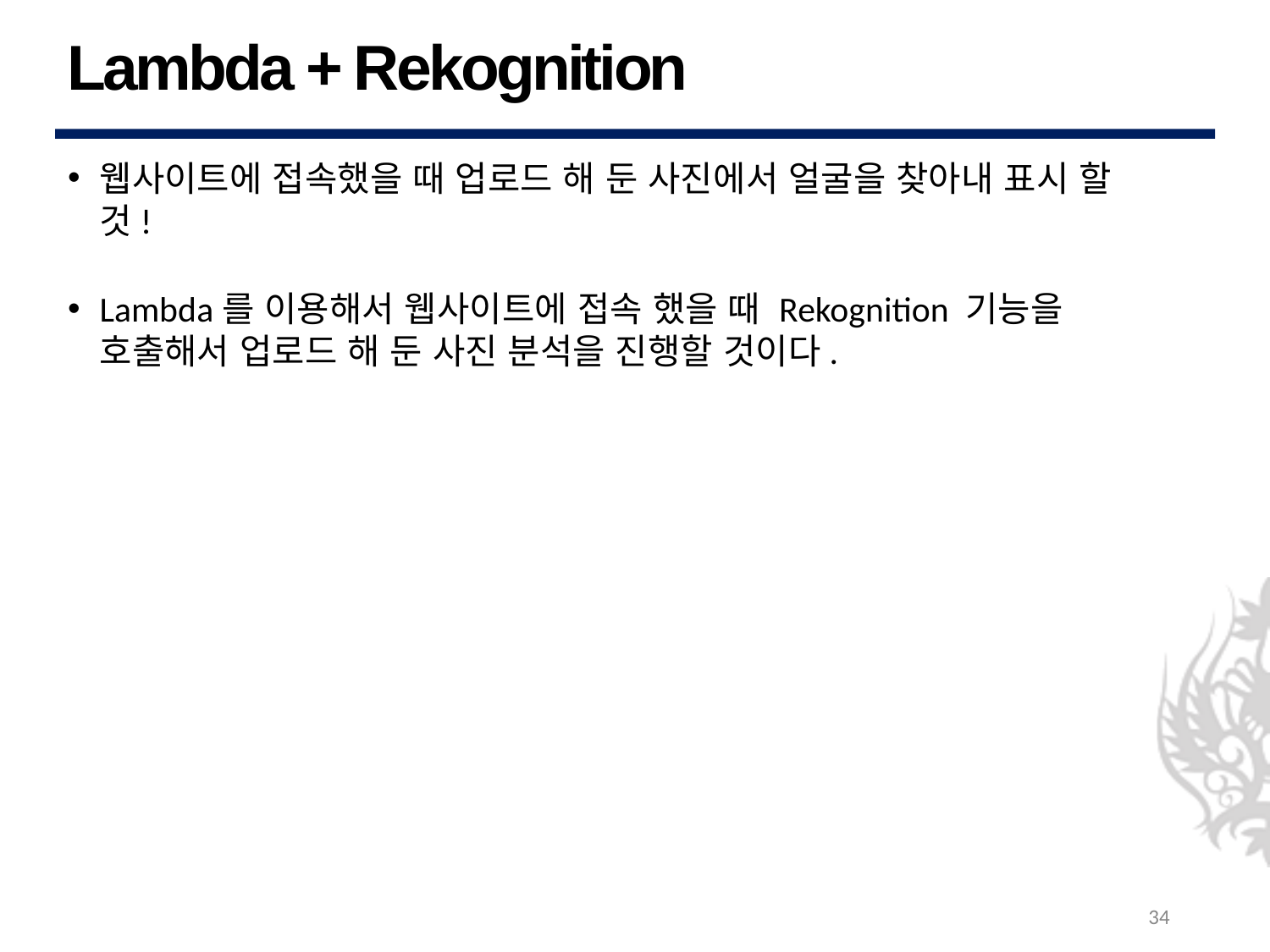

Lambda + Rekognition
웹사이트에 접속했을 때 업로드 해 둔 사진에서 얼굴을 찾아내 표시 할 것!

Lambda를 이용해서 웹사이트에 접속 했을 때 Rekognition 기능을 호출해서 업로드 해 둔 사진 분석을 진행할 것이다.
34